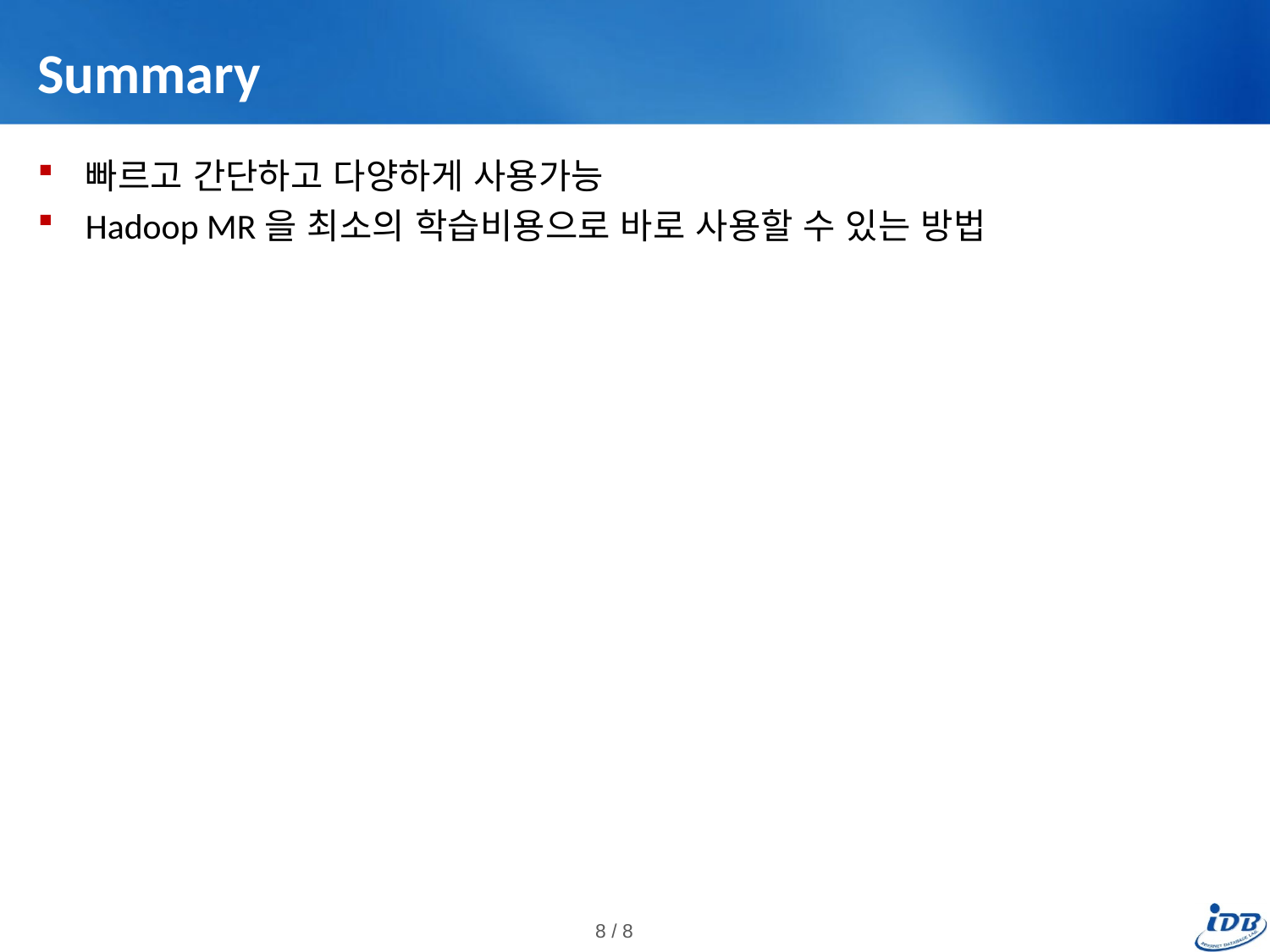

# Summary
빠르고 간단하고 다양하게 사용가능
Hadoop MR을 최소의 학습비용으로 바로 사용할 수 있는 방법